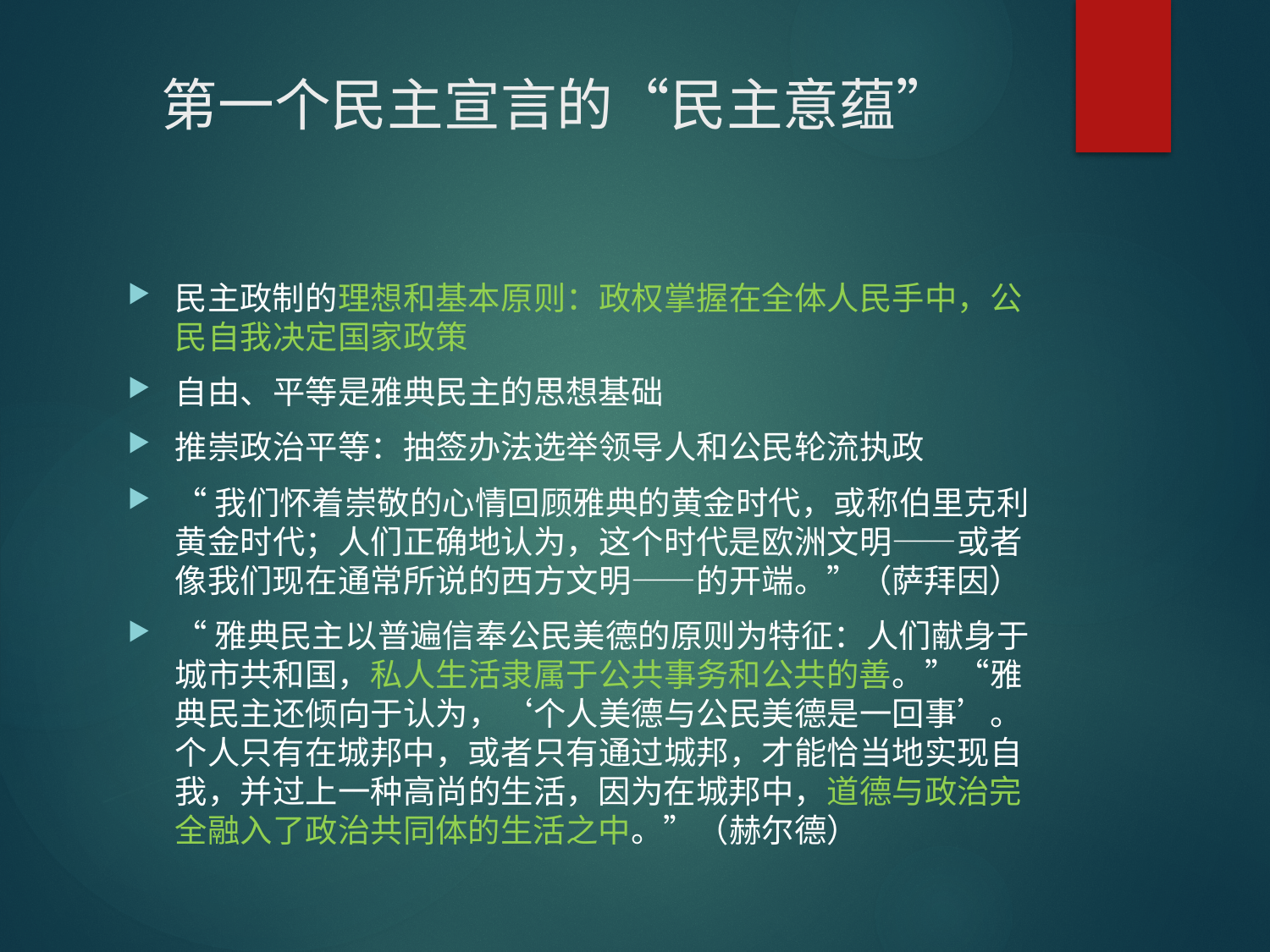

# 第一个民主宣言的“民主意蕴”

民主政制的理想和基本原则：政权掌握在全体人民手中，公民自我决定国家政策
自由、平等是雅典民主的思想基础
推崇政治平等：抽签办法选举领导人和公民轮流执政
“我们怀着崇敬的心情回顾雅典的黄金时代，或称伯里克利黄金时代；人们正确地认为，这个时代是欧洲文明——或者像我们现在通常所说的西方文明——的开端。”（萨拜因）
“雅典民主以普遍信奉公民美德的原则为特征：人们献身于城市共和国，私人生活隶属于公共事务和公共的善。”“雅典民主还倾向于认为，‘个人美德与公民美德是一回事’。个人只有在城邦中，或者只有通过城邦，才能恰当地实现自我，并过上一种高尚的生活，因为在城邦中，道德与政治完全融入了政治共同体的生活之中。”（赫尔德）